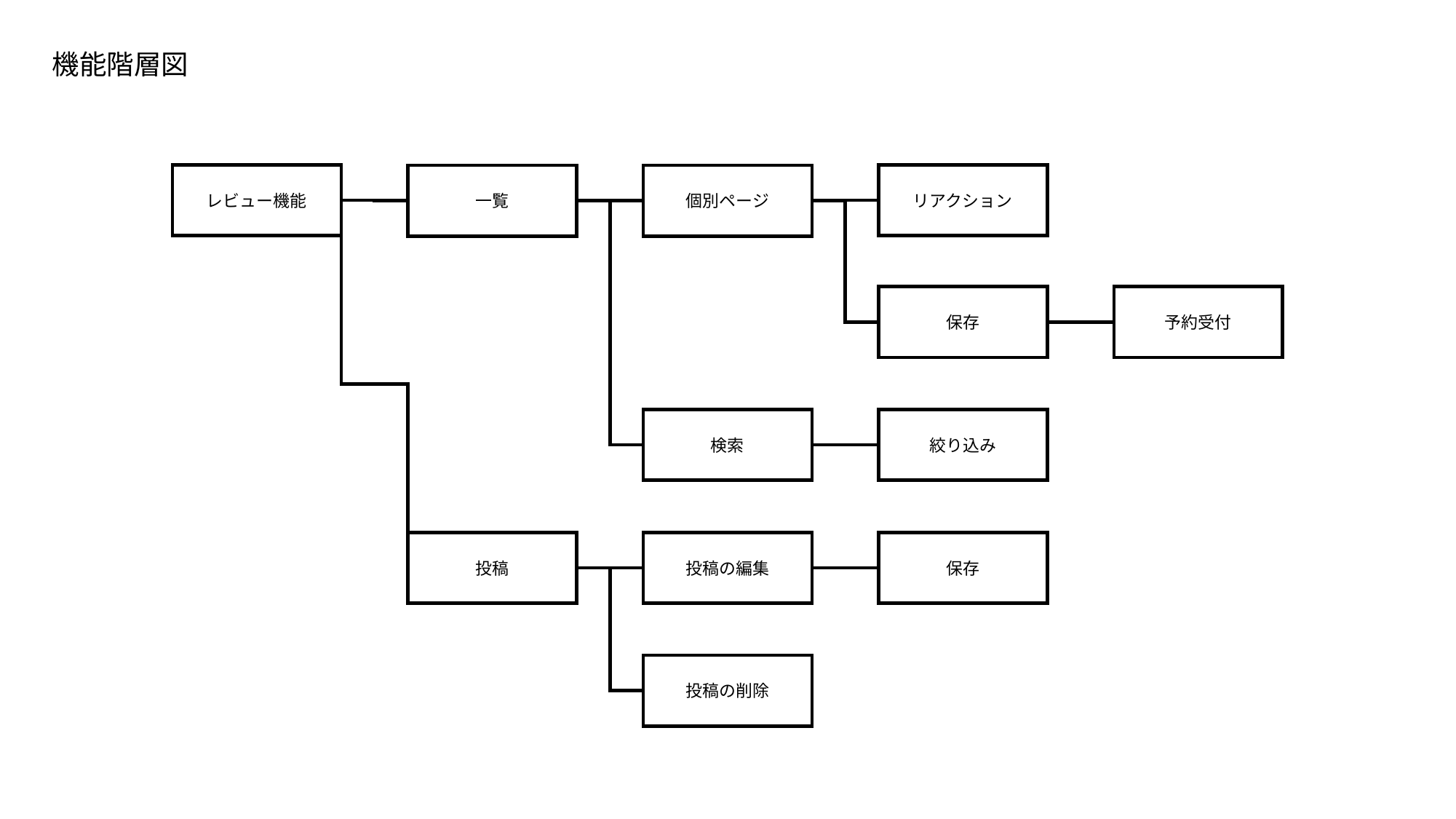

機能階層図
レビュー機能
リアクション
個別ページ
一覧
予約受付
保存
絞り込み
検索
保存
投稿の編集
投稿
投稿の削除